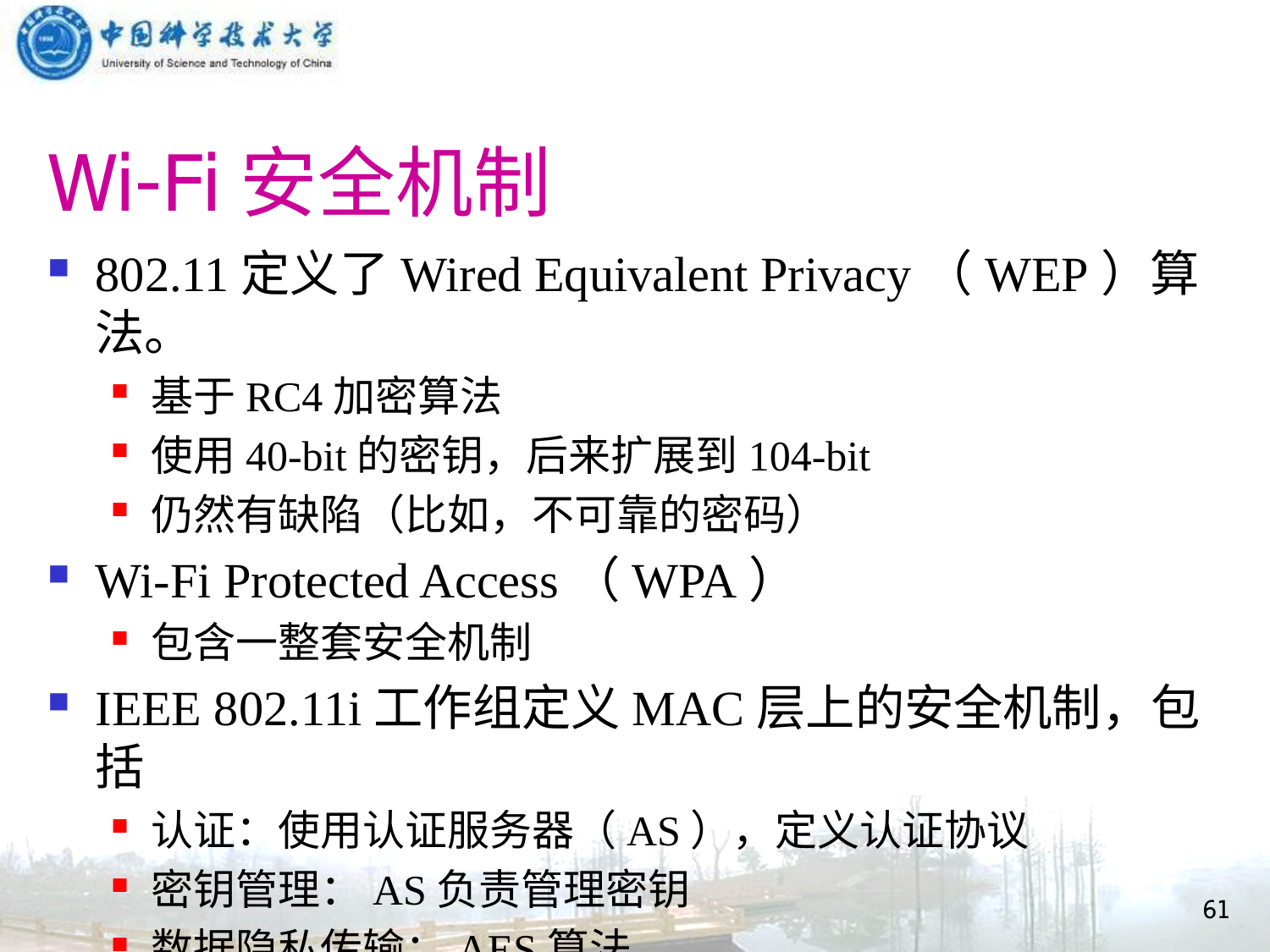

# Wi-Fi安全机制
802.11定义了Wired Equivalent Privacy（WEP）算法。
基于RC4加密算法
使用40-bit的密钥，后来扩展到104-bit
仍然有缺陷（比如，不可靠的密码）
Wi-Fi Protected Access（WPA）
包含一整套安全机制
IEEE 802.11i工作组定义MAC层上的安全机制，包括
认证：使用认证服务器（AS），定义认证协议
密钥管理：AS负责管理密钥
数据隐私传输：AES算法
61